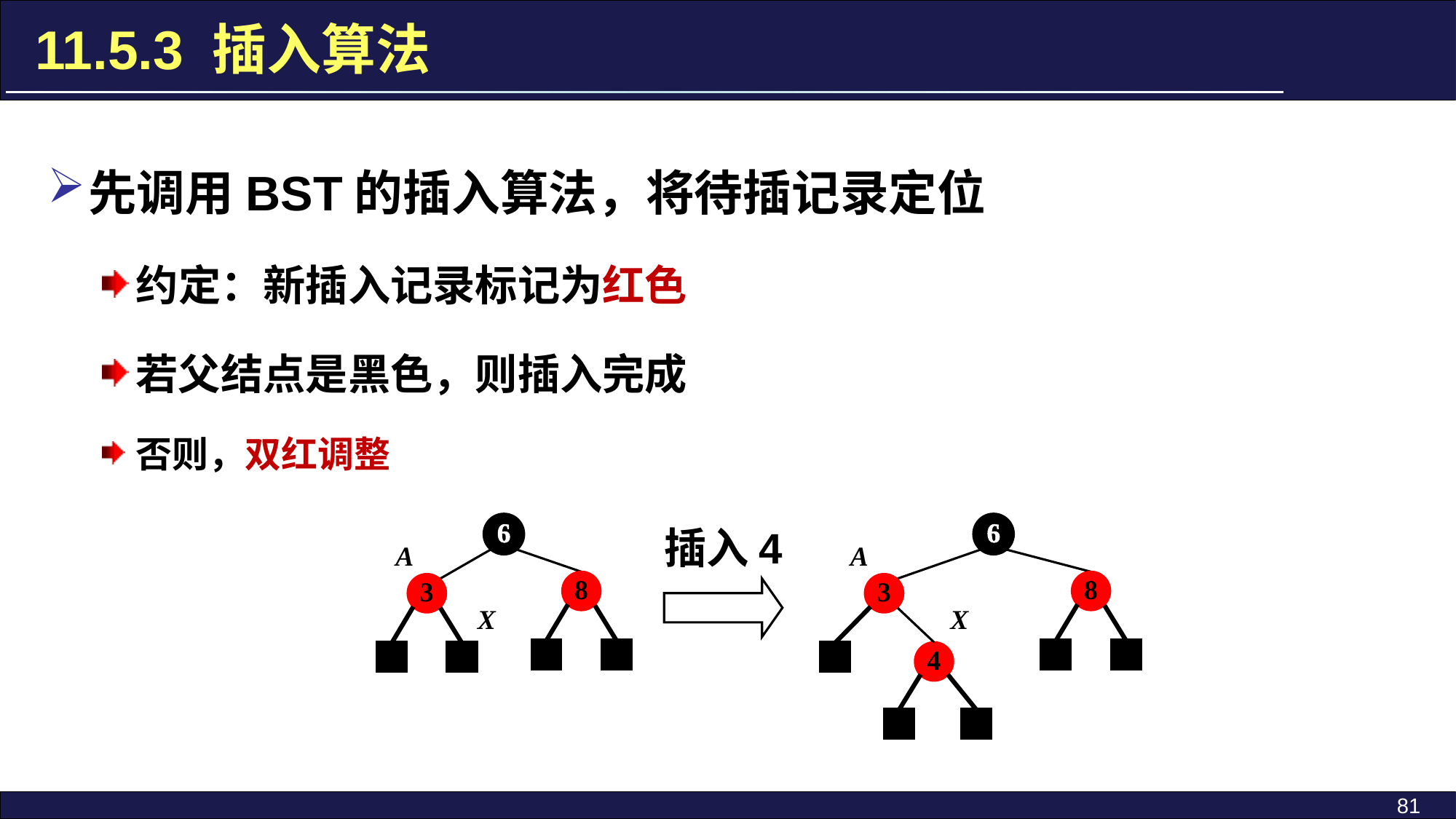

11.5.3 插入算法
先调用BST的插入算法，将待插记录定位
约定：新插入记录标记为红色
若父结点是黑色，则插入完成
否则，双红调整
插入4
6
6
A
A
8
8
3
3

X
X

4

81